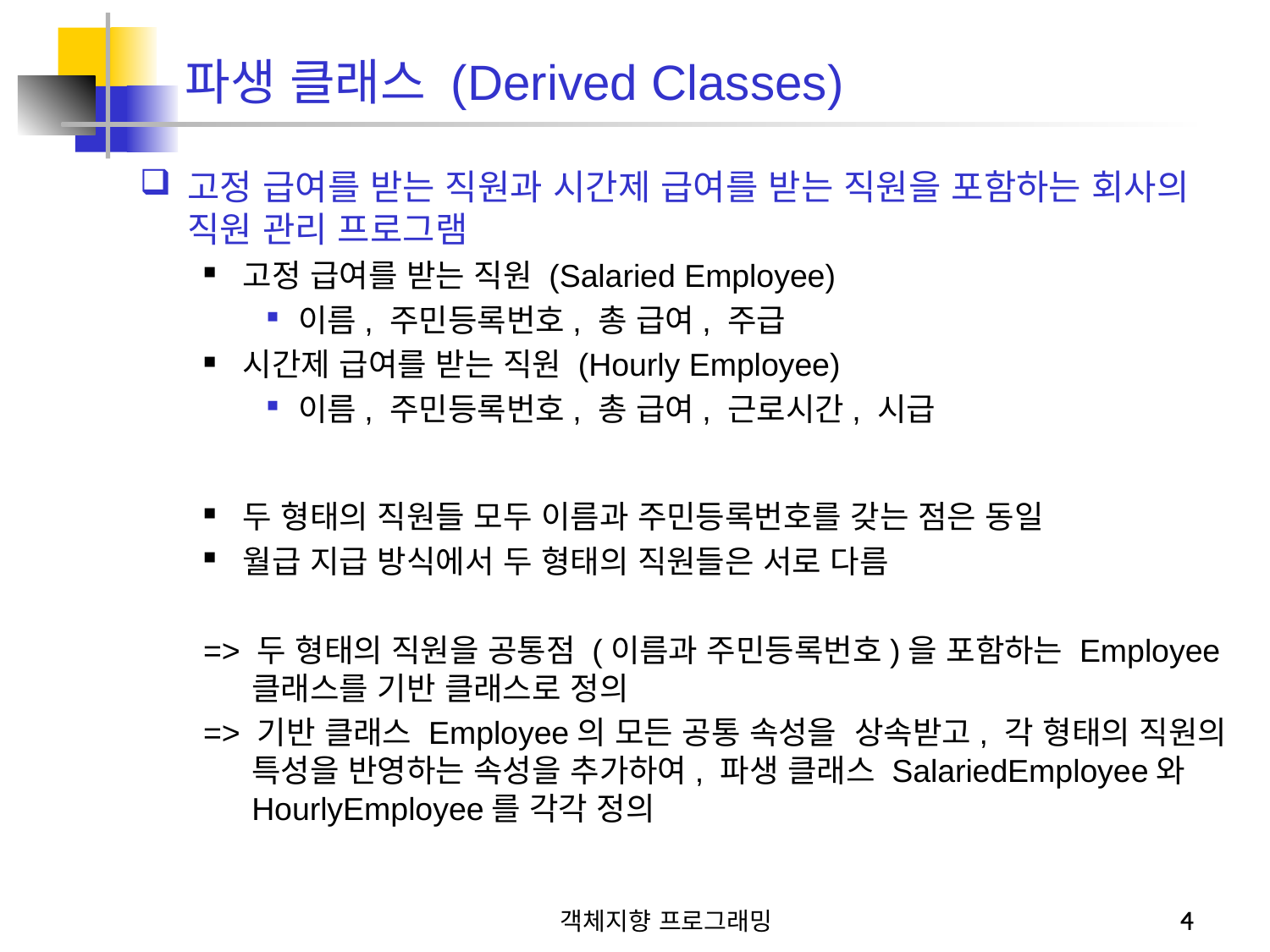

파생 클래스 (Derived Classes)
고정 급여를 받는 직원과 시간제 급여를 받는 직원을 포함하는 회사의 직원 관리 프로그램
고정 급여를 받는 직원 (Salaried Employee)
이름, 주민등록번호, 총 급여, 주급
시간제 급여를 받는 직원 (Hourly Employee)
이름, 주민등록번호, 총 급여, 근로시간, 시급

두 형태의 직원들 모두 이름과 주민등록번호를 갖는 점은 동일
월급 지급 방식에서 두 형태의 직원들은 서로 다름

=> 두 형태의 직원을 공통점 (이름과 주민등록번호)을 포함하는 Employee 클래스를 기반 클래스로 정의
=> 기반 클래스 Employee의 모든 공통 속성을  상속받고, 각 형태의 직원의 특성을 반영하는 속성을 추가하여, 파생 클래스 SalariedEmployee와 HourlyEmployee를 각각 정의

객체지향 프로그래밍
4